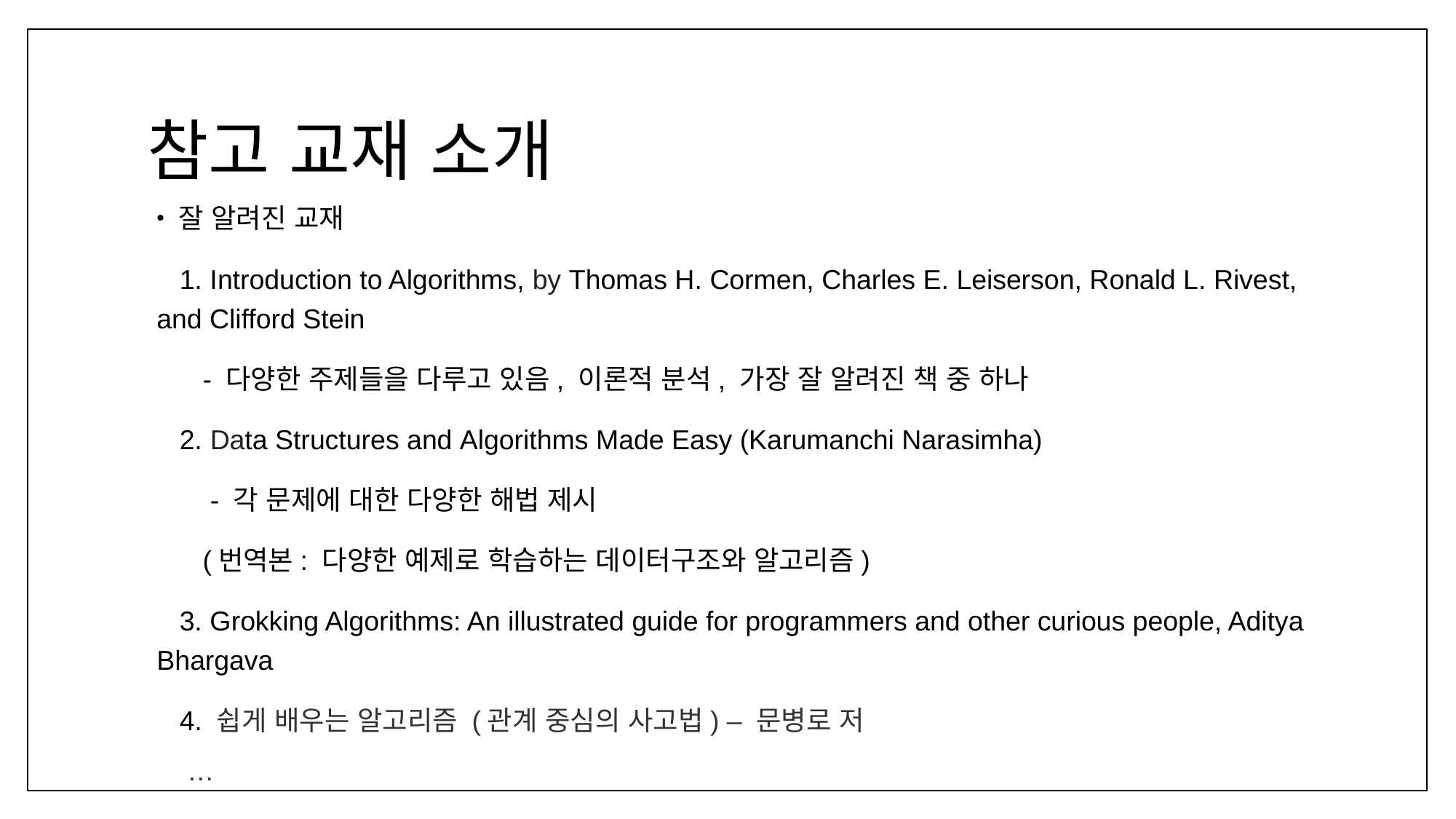

# 참고 교재 소개
잘 알려진 교재
   1. Introduction to Algorithms, by Thomas H. Cormen, Charles E. Leiserson, Ronald L. Rivest, and Clifford Stein
      - 다양한 주제들을 다루고 있음, 이론적 분석, 가장 잘 알려진 책 중 하나
   2. Data Structures and Algorithms Made Easy (Karumanchi Narasimha)
       - 각 문제에 대한 다양한 해법 제시
      (번역본: 다양한 예제로 학습하는 데이터구조와 알고리즘)
   3. Grokking Algorithms: An illustrated guide for programmers and other curious people, Aditya Bhargava
   4. 쉽게 배우는 알고리즘 (관계 중심의 사고법) – 문병로 저
    …